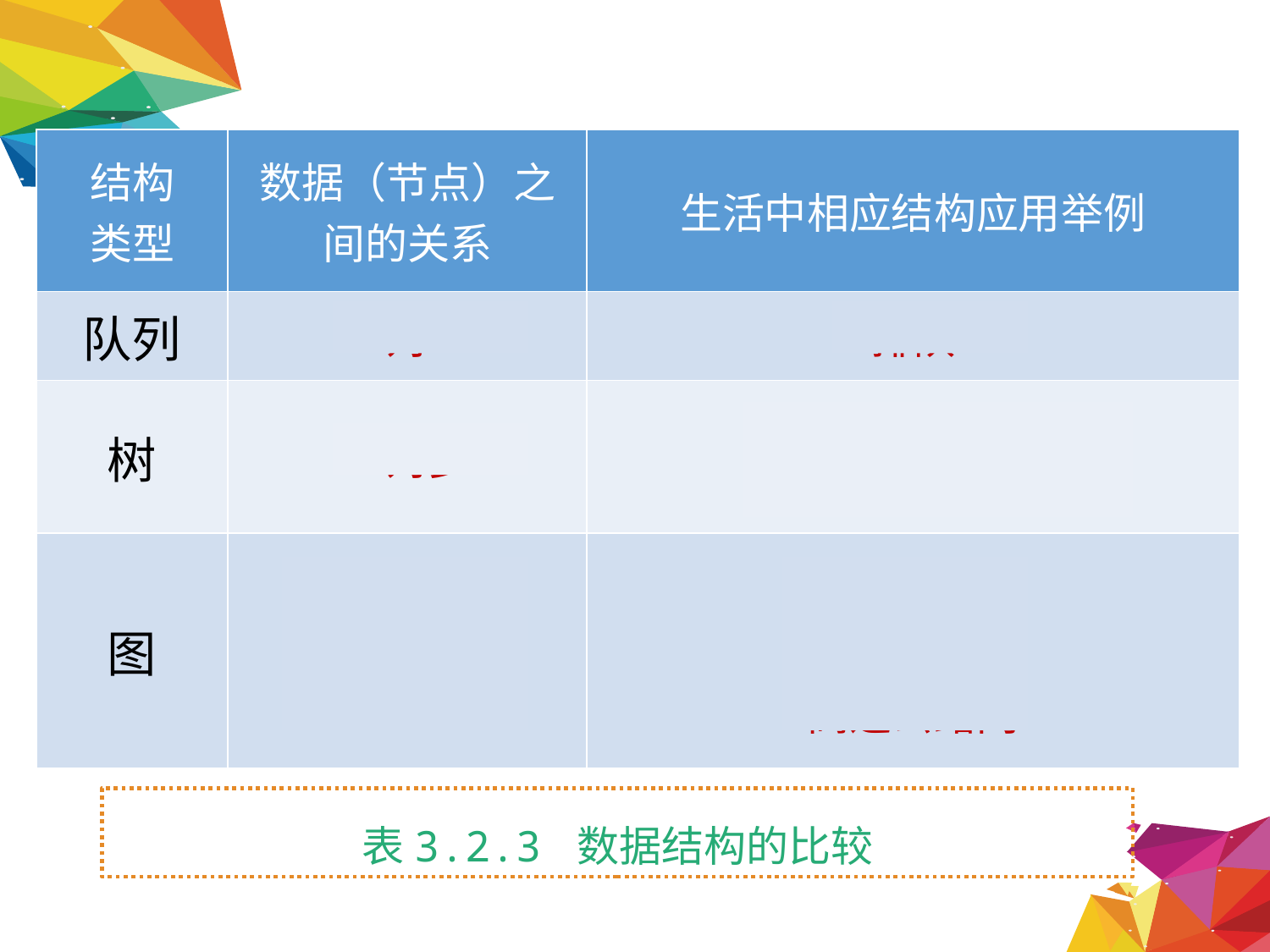

| 结构 类型 | 数据（节点）之间的关系 | 生活中相应结构应用举例 |
| --- | --- | --- |
| 队列 | 一对一 | 排队 |
| 树 | 一对多 | 行政区划 书的目录结构等 |
| 图 | 多对多 | 全国航运图 铁路运输图 高速公路网 |

表3.2.3 数据结构的比较